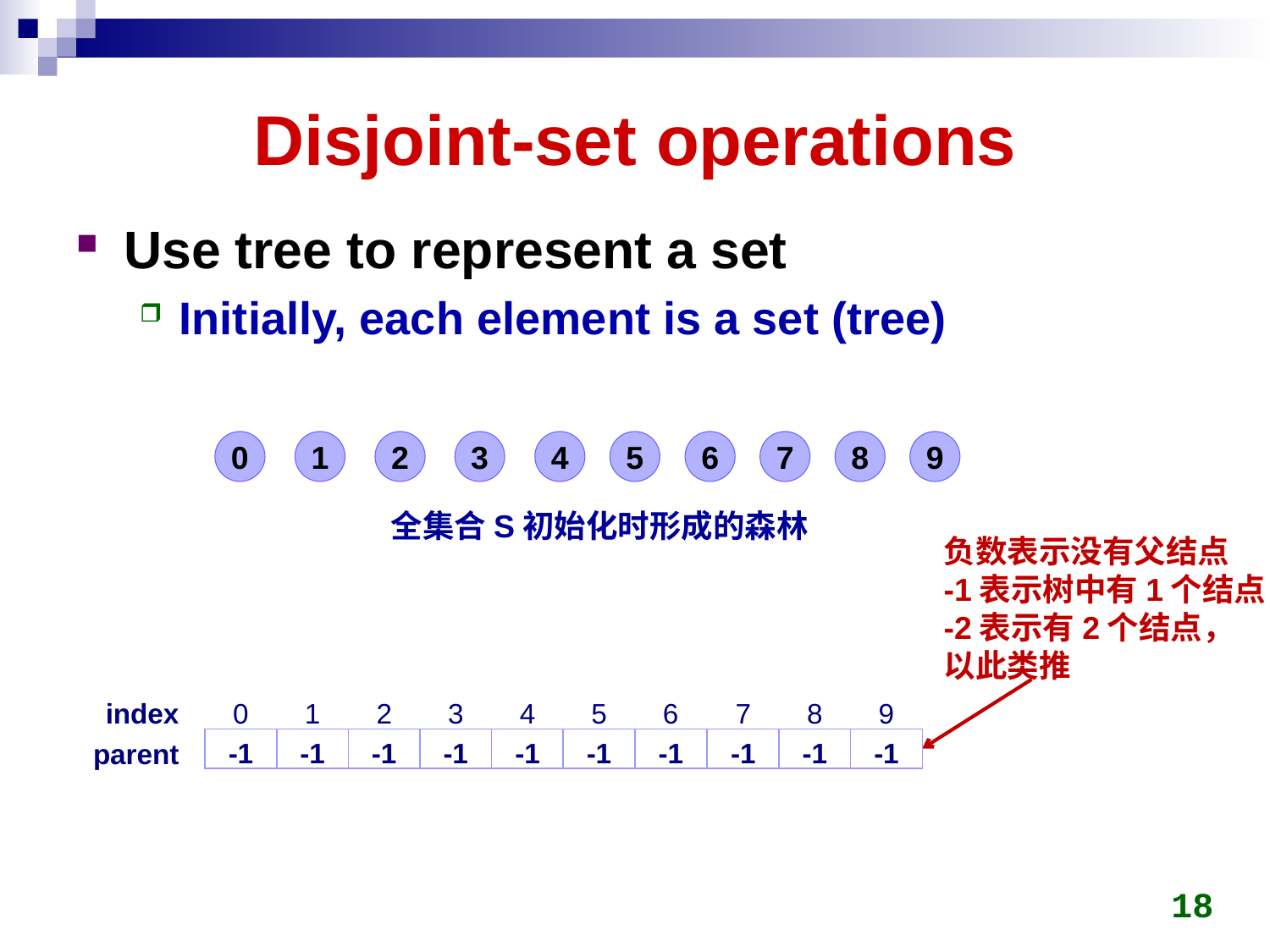

# Disjoint-set operations
Use tree to represent a set
Initially, each element is a set (tree)
0
1
2
3
4
5
6
7
8
9
全集合S初始化时形成的森林
负数表示没有父结点
-1表示树中有1个结点
-2表示有2个结点，
以此类推
index
0
1
2
3
4
5
6
7
8
9
-1
-1
-1
-1
-1
-1
-1
-1
-1
-1
parent
18